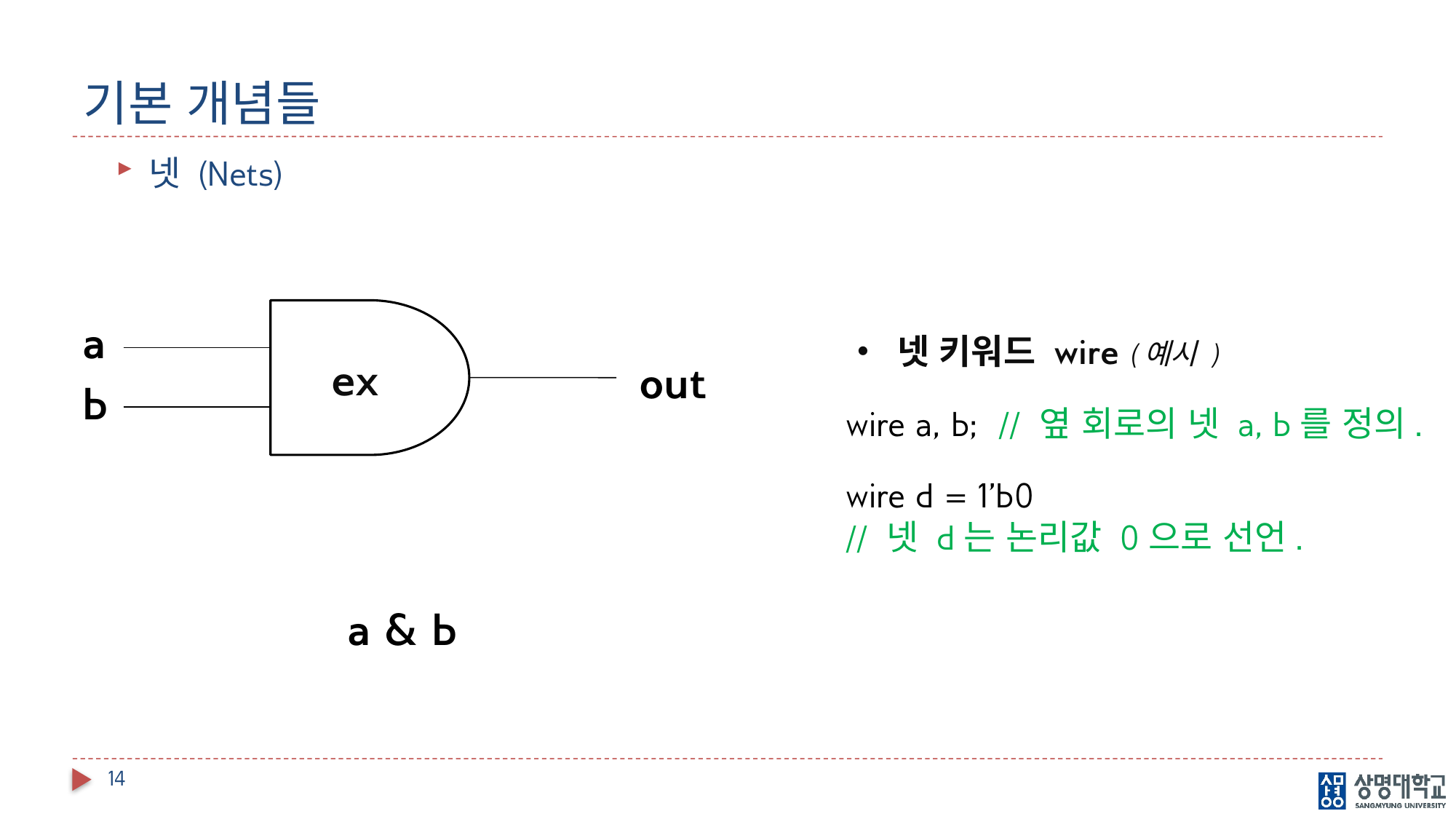

# 기본 개념들
넷 (Nets)

ex
a
out
b
• 넷 키워드 wire (예시 )
wire a, b;  // 옆 회로의 넷 a, b를 정의.
wire d = 1’b0
// 넷 d는 논리값 0으로 선언.
a & b
14